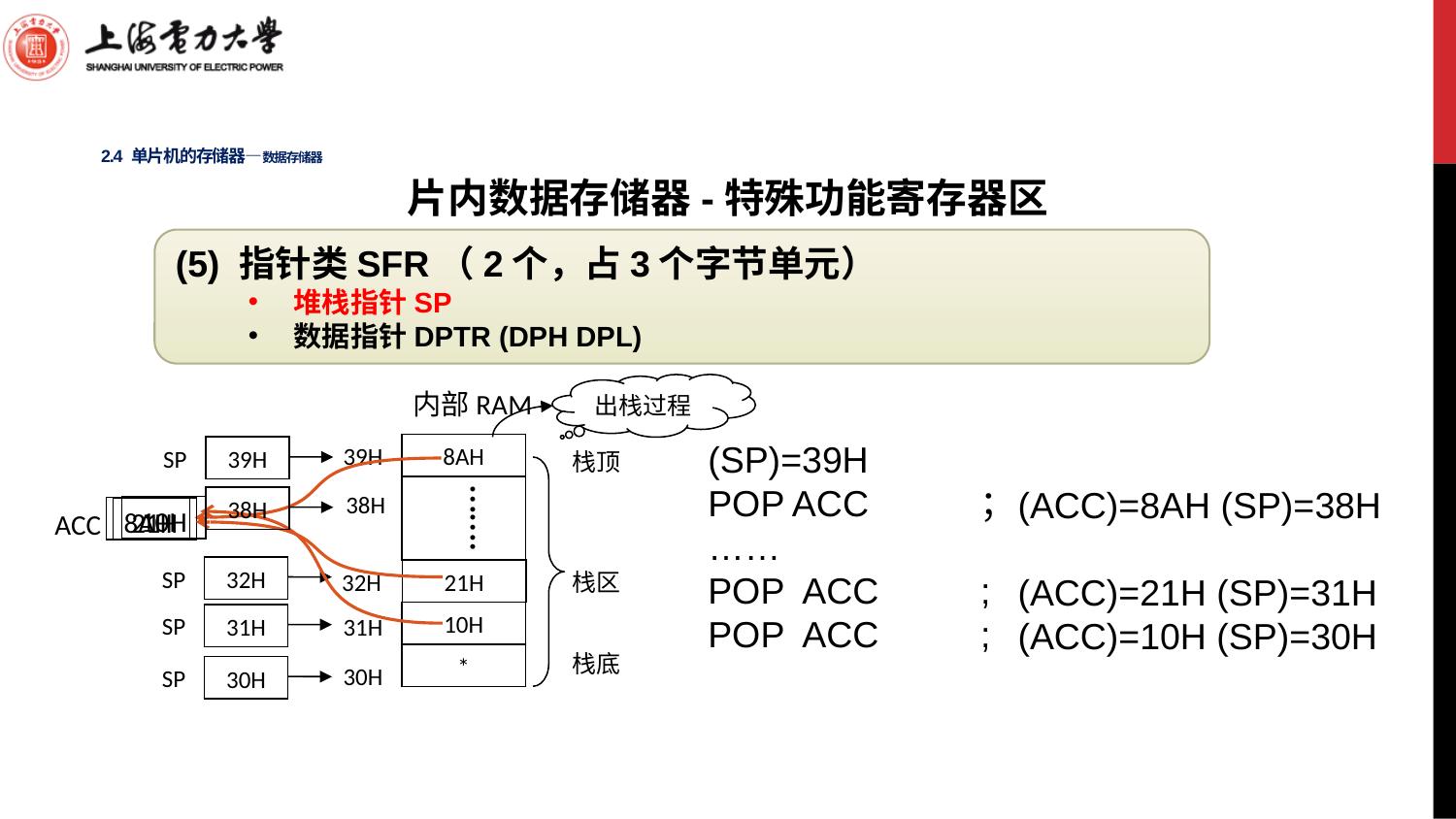

# 2.4  单片机的存储器—数据存储器
片内数据存储器-特殊功能寄存器区
(5) 指针类SFR（2个，占3个字节单元）
堆栈指针SP
数据指针DPTR (DPH DPL)

出栈过程

内部RAM
(SP)=39H
POP ACC          ；
……
POP  ACC          ;
POP  ACC          ;

39H
8AH
…….
21H
32H
10H
31H
*
30H
SP
39H

栈顶
栈区
栈底

(ACC)=8AH (SP)=38H

(ACC)=21H (SP)=31H
(ACC)=10H (SP)=30H

38H
38H
10H
8AH
21H
ACC

SP
32H

SP
31H

SP
30H